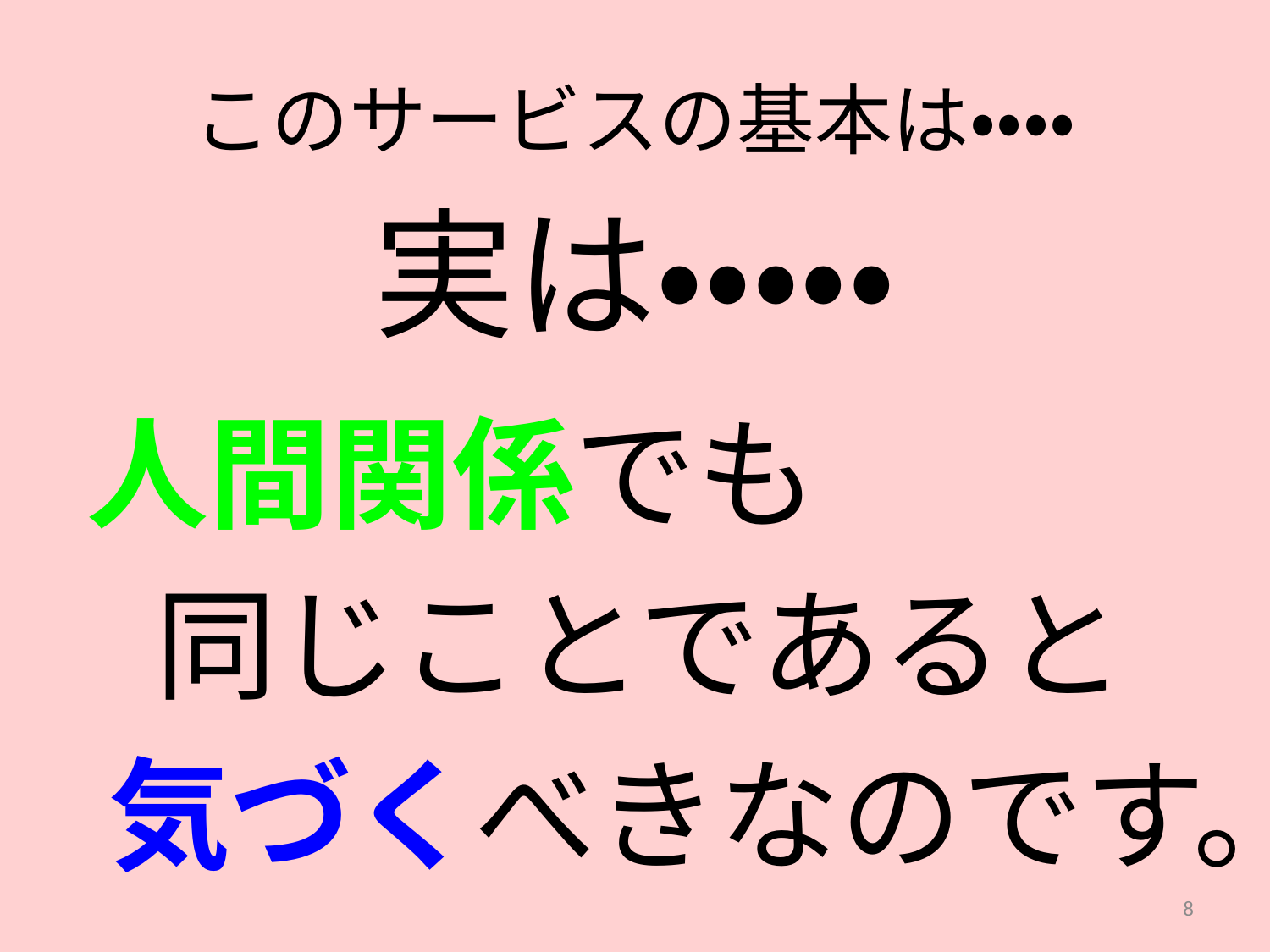

# このサービスの基本は・・・・
実は・・・・・

人間関係でも
同じことであると
気づくべきなのです。
8